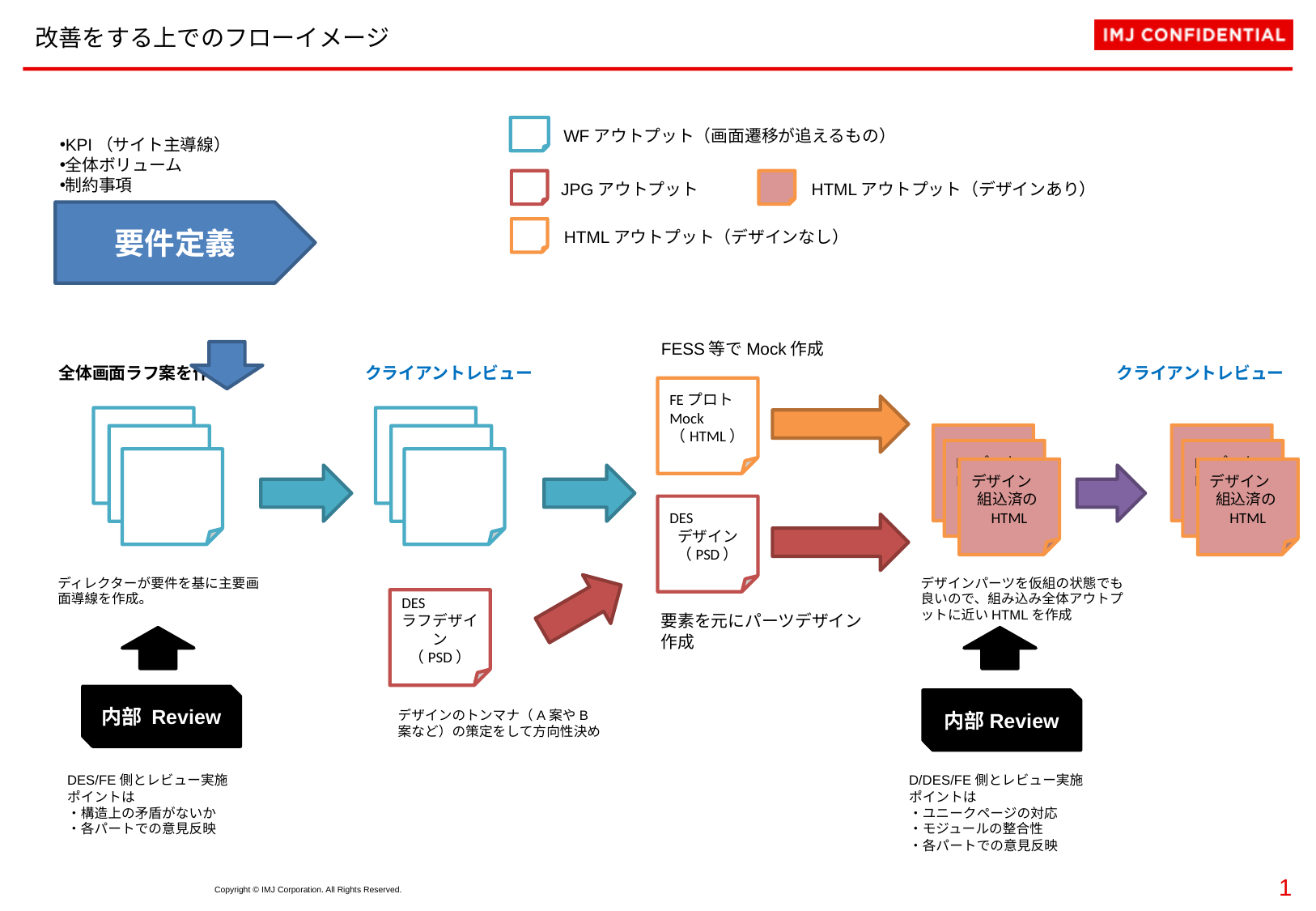

改善をする上でのフローイメージ

WFアウトプット（画面遷移が追えるもの）
KPI（サイト主導線）
全体ボリューム
制約事項

JPGアウトプット
HTMLアウトプット（デザインあり）
要件定義

HTMLアウトプット（デザインなし）
FESS等でMock作成

全体画面ラフ案を作成
クライアントレビュー
クライアントレビュー
FEプロトMock
（HTML）

FEプロトMock
（HTML）
FEプロトMock
（HTML）

FEプロトMock
（HTML）
FEプロトMock
（HTML）

デザイン
組込済のHTML
デザイン
組込済のHTML

DES
デザイン（PSD）

ディレクターが要件を基に主要画面導線を作成。
デザインパーツを仮組の状態でも良いので、組み込み全体アウトプットに近いHTMLを作成

DES
ラフデザイン（PSD）
要素を元にパーツデザイン作成

内部 Review
内部Review
デザインのトンマナ（A案やB案など）の策定をして方向性決め
DES/FE側とレビュー実施
ポイントは
・構造上の矛盾がないか
・各パートでの意見反映
D/DES/FE側とレビュー実施
ポイントは
・ユニークページの対応
・モジュールの整合性
・各パートでの意見反映
1